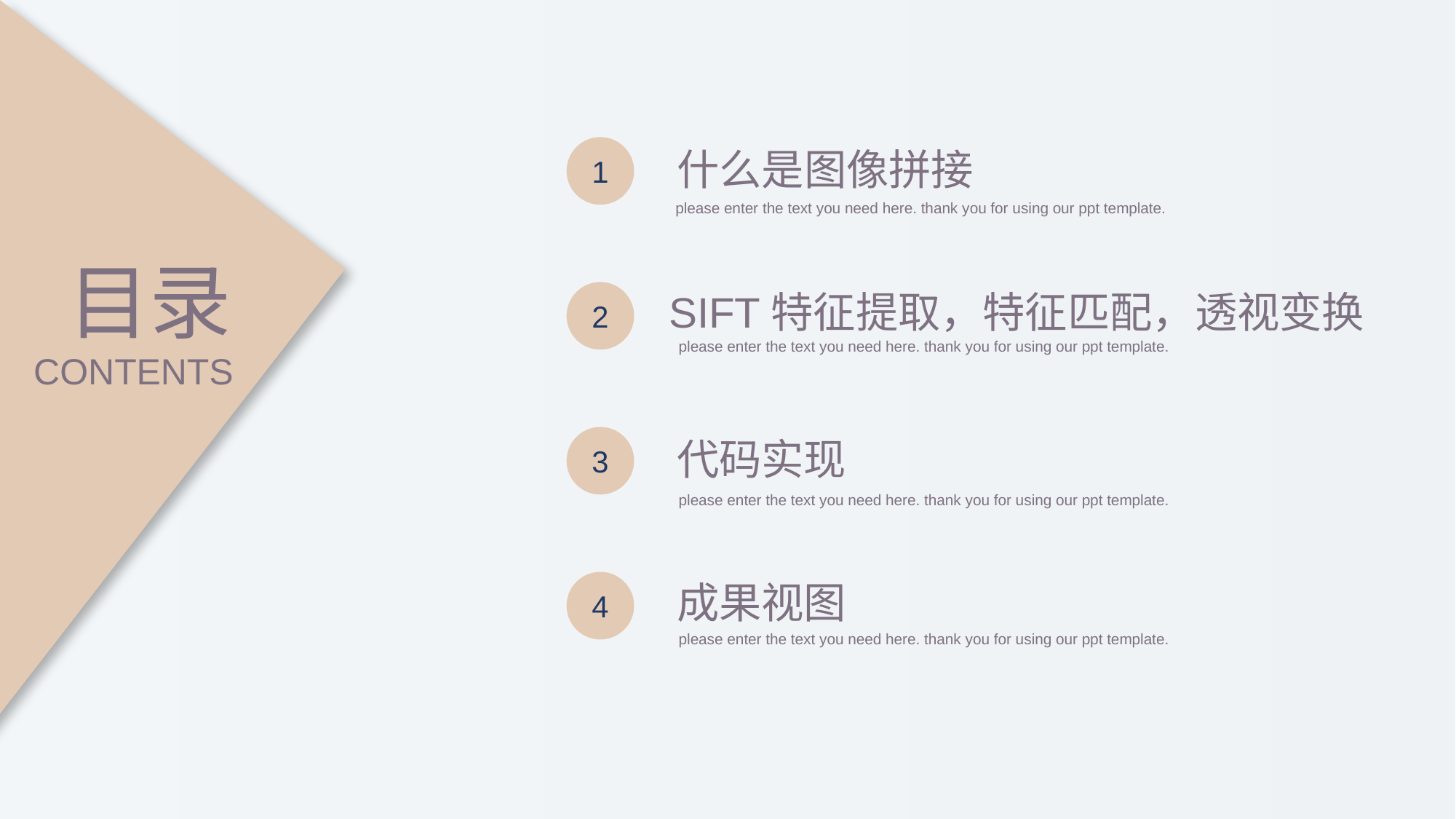

1
什么是图像拼接

please enter the text you need here. thank you for using our ppt template.
目录
SIFT特征提取，特征匹配，透视变换
2
please enter the text you need here. thank you for using our ppt template.
CONTENTS
3
代码实现
please enter the text you need here. thank you for using our ppt template.
成果视图
4
please enter the text you need here. thank you for using our ppt template.